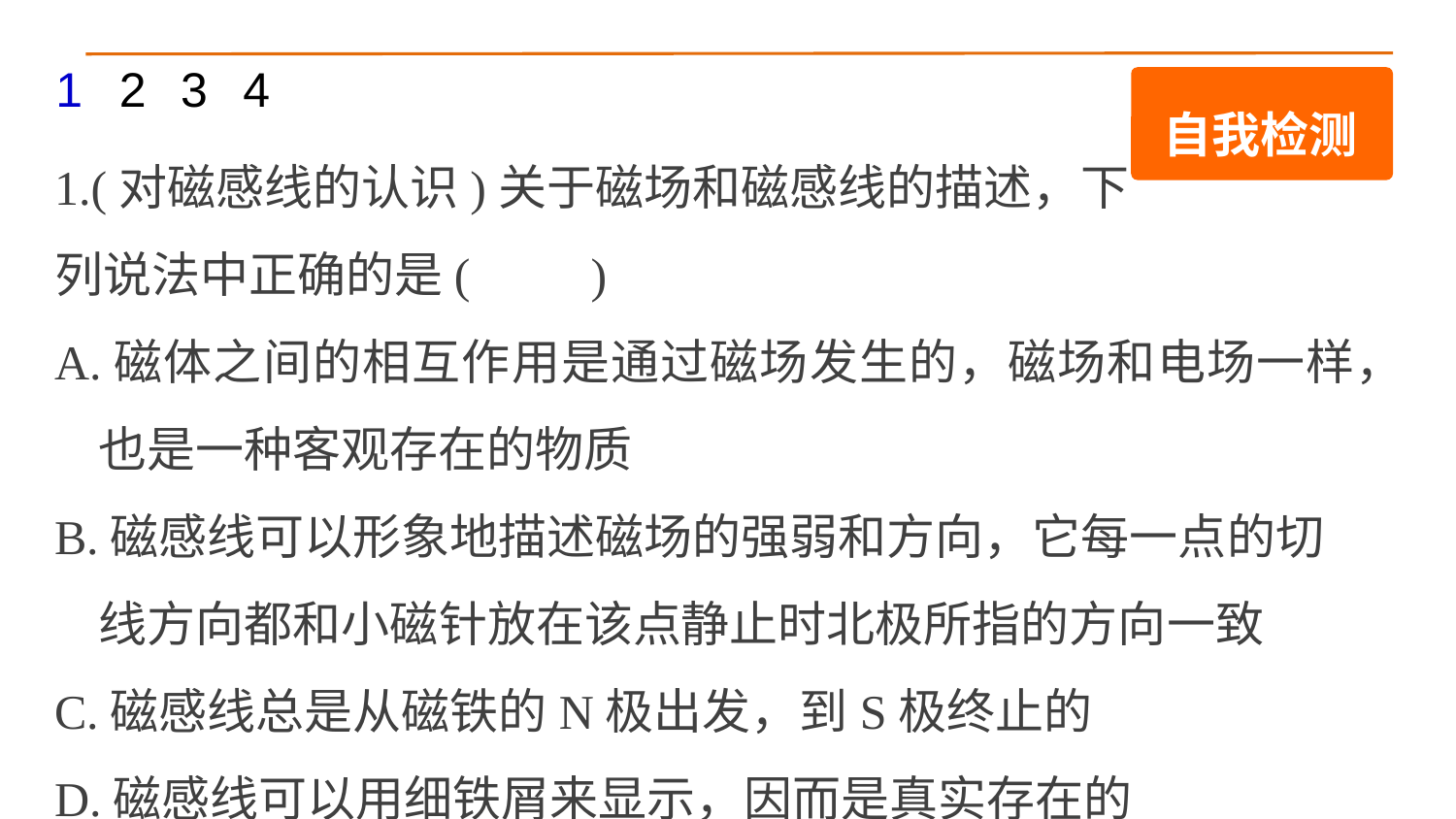

1
2
3
4

自我检测
1.(对磁感线的认识)关于磁场和磁感线的描述，下
列说法中正确的是(　　)
A.磁体之间的相互作用是通过磁场发生的，磁场和电场一样，
   也是一种客观存在的物质
B.磁感线可以形象地描述磁场的强弱和方向，它每一点的切
   线方向都和小磁针放在该点静止时北极所指的方向一致
C.磁感线总是从磁铁的N极出发，到S极终止的
D.磁感线可以用细铁屑来显示，因而是真实存在的